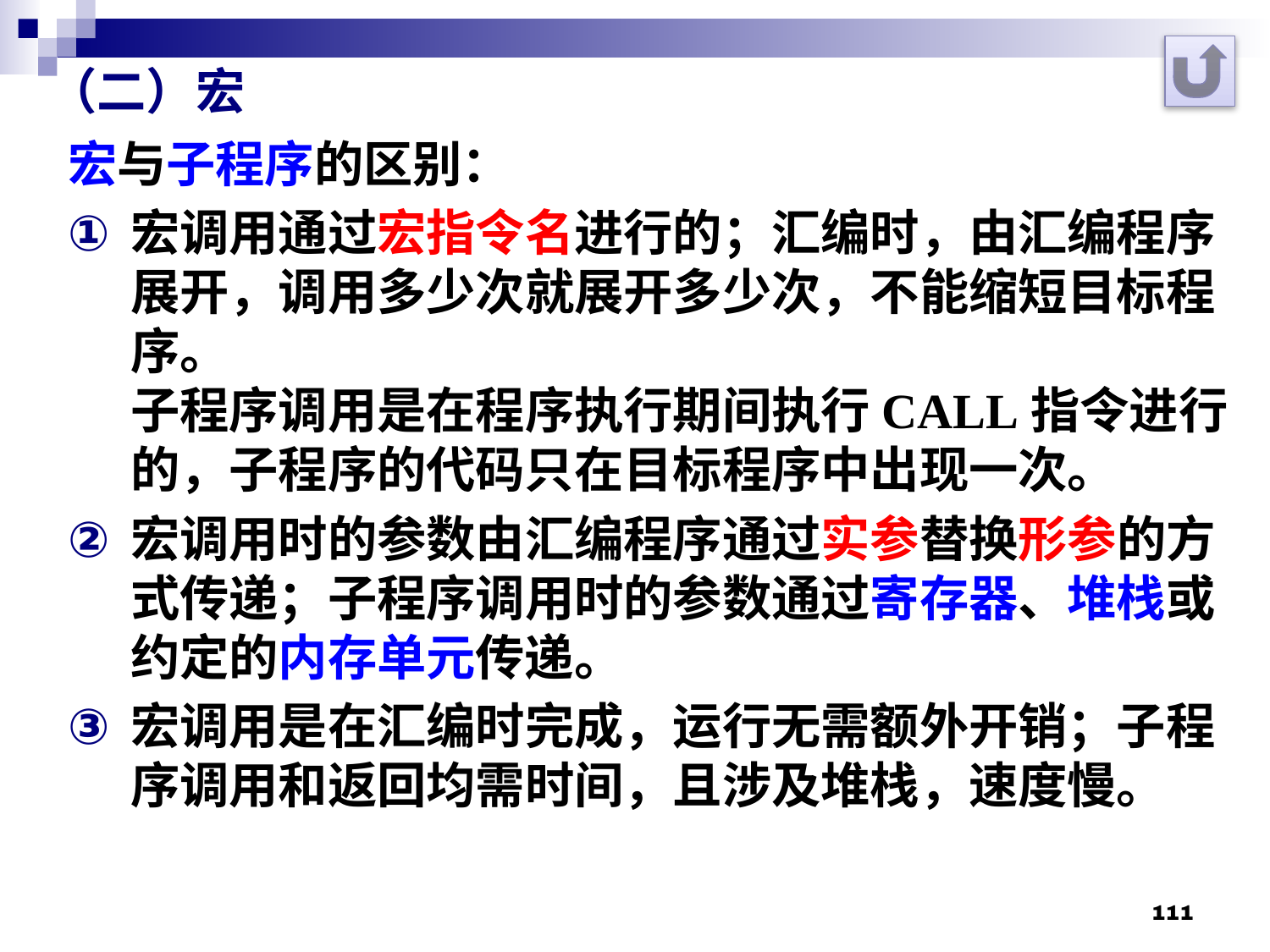

# （二）宏
宏与子程序的区别：
宏调用通过宏指令名进行的；汇编时，由汇编程序展开，调用多少次就展开多少次，不能缩短目标程序。
子程序调用是在程序执行期间执行CALL指令进行的，子程序的代码只在目标程序中出现一次。
宏调用时的参数由汇编程序通过实参替换形参的方式传递；子程序调用时的参数通过寄存器、堆栈或约定的内存单元传递。
宏调用是在汇编时完成，运行无需额外开销；子程序调用和返回均需时间，且涉及堆栈，速度慢。
111